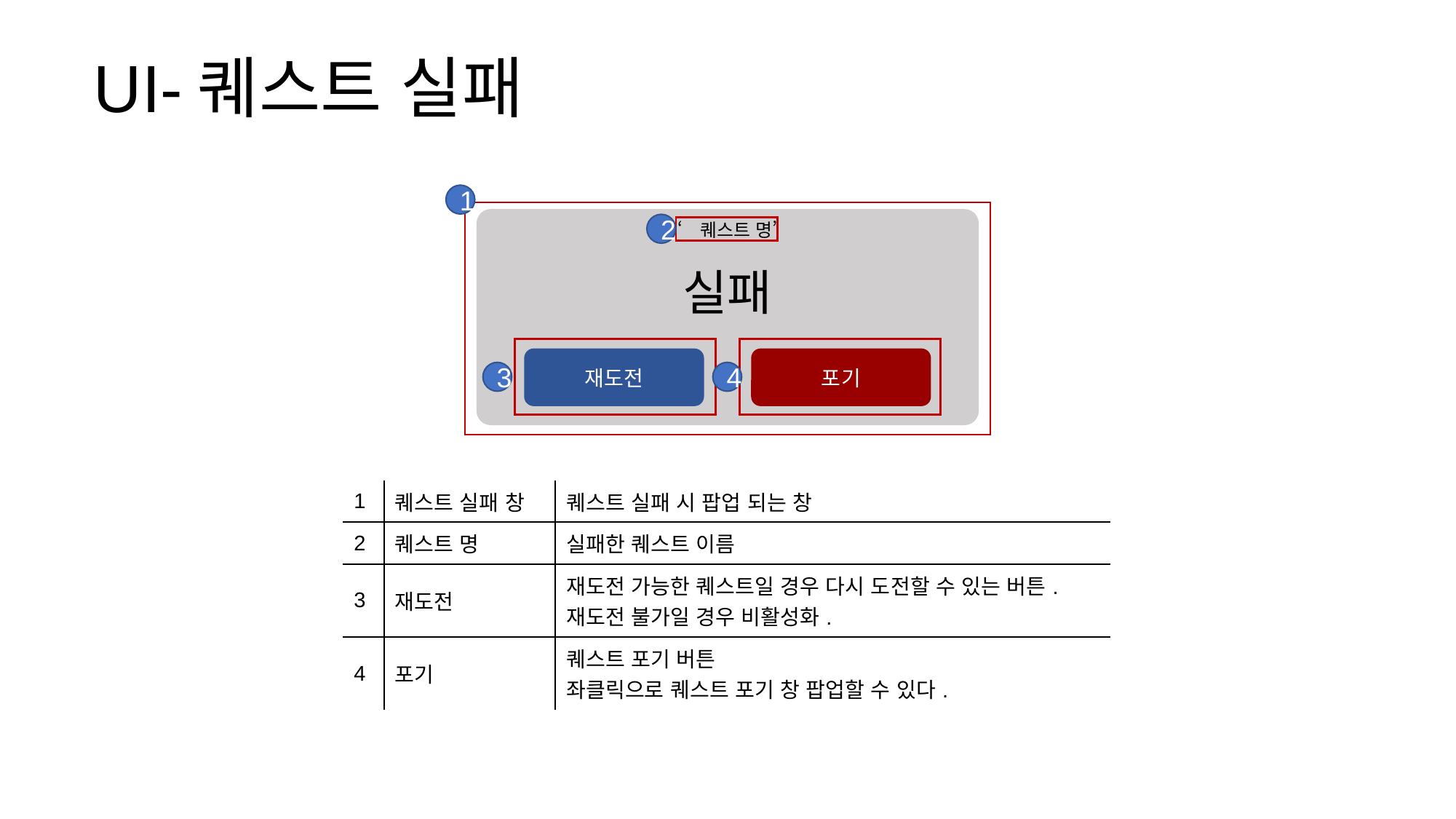

UI-퀘스트 실패
1

‘퀘스트 명’

실패
포기
재도전
2

3
4
| 1 | 퀘스트 실패 창 | 퀘스트 실패 시 팝업 되는 창 |
| --- | --- | --- |
| 2 | 퀘스트 명 | 실패한 퀘스트 이름 |
| 3 | 재도전 | 재도전 가능한 퀘스트일 경우 다시 도전할 수 있는 버튼. 재도전 불가일 경우 비활성화. |
| 4 | 포기 | 퀘스트 포기 버튼 좌클릭으로 퀘스트 포기 창 팝업할 수 있다. |